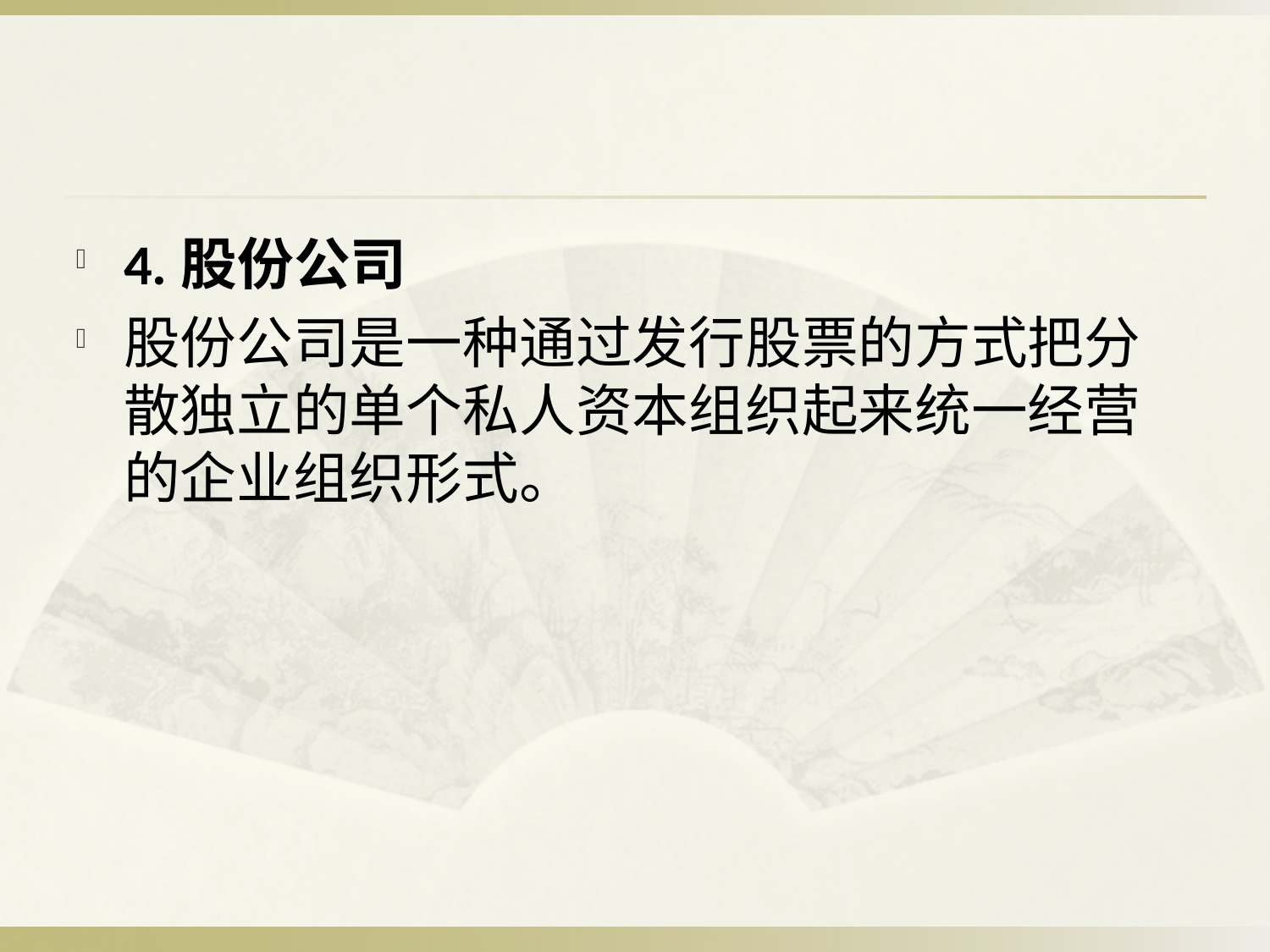

#
4.股份公司
股份公司是一种通过发行股票的方式把分散独立的单个私人资本组织起来统一经营的企业组织形式。